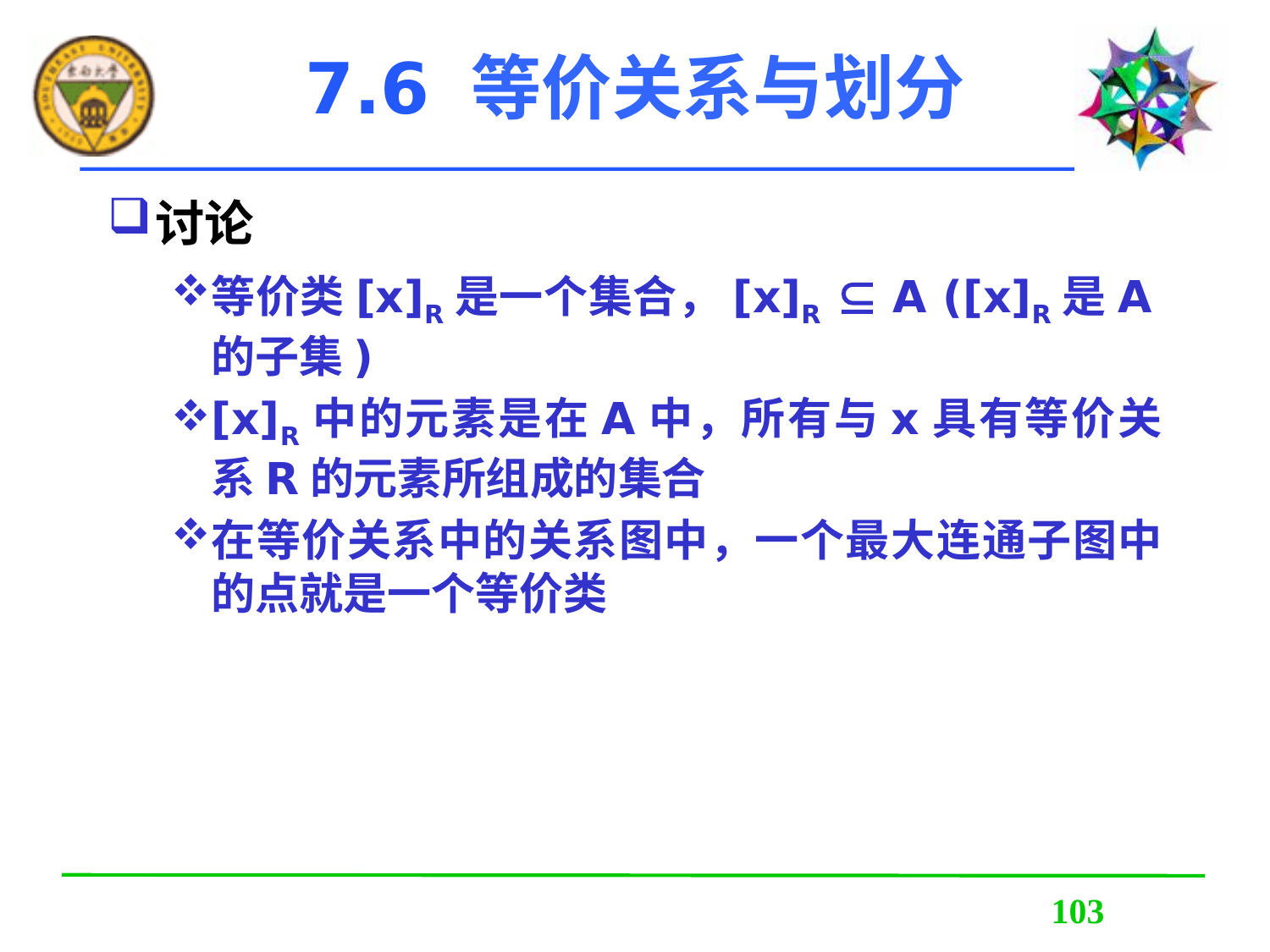

# 7.6 等价关系与划分
讨论
等价类[x]R是一个集合，[x]R ⊆ A ([x]R是A的子集)
[x]R中的元素是在A中，所有与x具有等价关系R的元素所组成的集合
在等价关系中的关系图中，一个最大连通子图中的点就是一个等价类